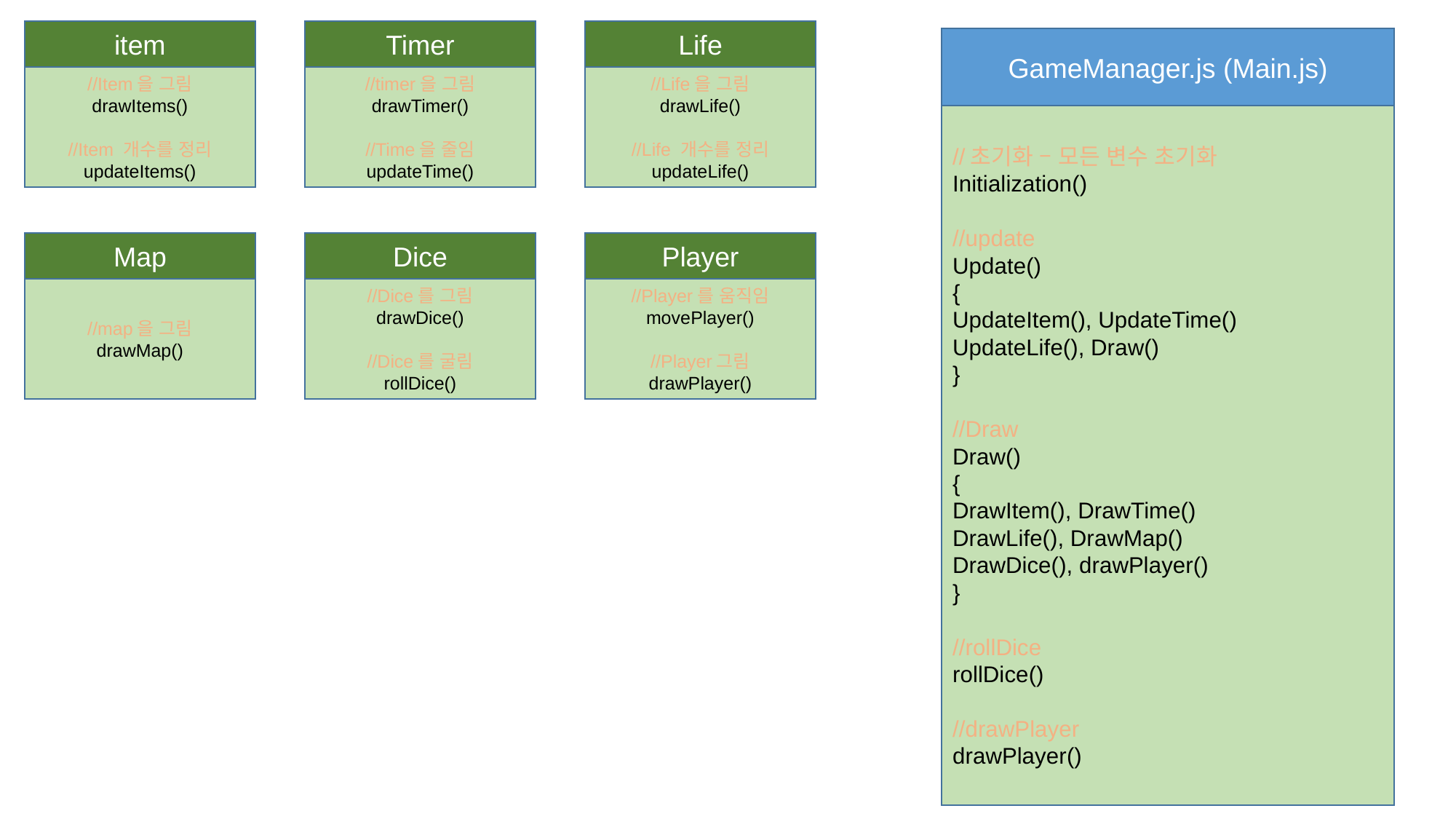

item
Timer
Life
GameManager.js (Main.js)
//Item을 그림
drawItems()

//Item 개수를 정리
updateItems()
//timer을 그림
drawTimer()

//Time을 줄임
updateTime()
//Life을 그림
drawLife()

//Life 개수를 정리
updateLife()
//초기화 – 모든 변수 초기화
Initialization()

//update
Update()
{
UpdateItem(), UpdateTime()
UpdateLife(), Draw()
}

//Draw
Draw()
{
DrawItem(), DrawTime()
DrawLife(), DrawMap()
DrawDice(), drawPlayer()
}

//rollDice
rollDice()

//drawPlayer
drawPlayer()
Map
Dice
Player
//map을 그림
drawMap()
//Dice를 그림
drawDice()

//Dice를 굴림
rollDice()
//Player를 움직임
movePlayer()

//Player그림
drawPlayer()